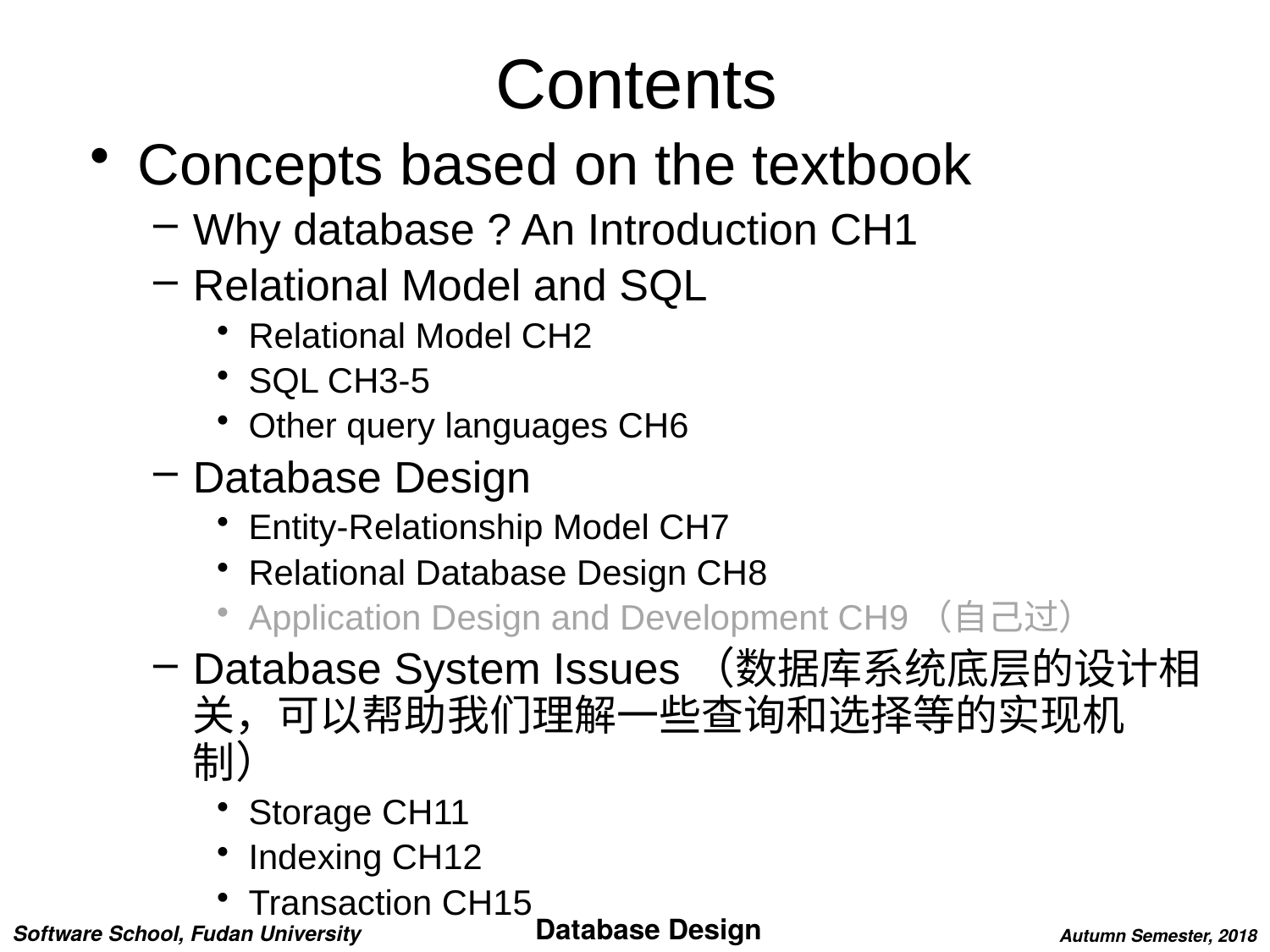

# Contents
Concepts based on the textbook
Why database ? An Introduction CH1
Relational Model and SQL
Relational Model CH2
SQL CH3-5
Other query languages CH6
Database Design
Entity-Relationship Model CH7
Relational Database Design CH8
Application Design and Development CH9（自己过）
Database System Issues（数据库系统底层的设计相关，可以帮助我们理解一些查询和选择等的实现机制）
Storage CH11
Indexing CH12
Transaction CH15